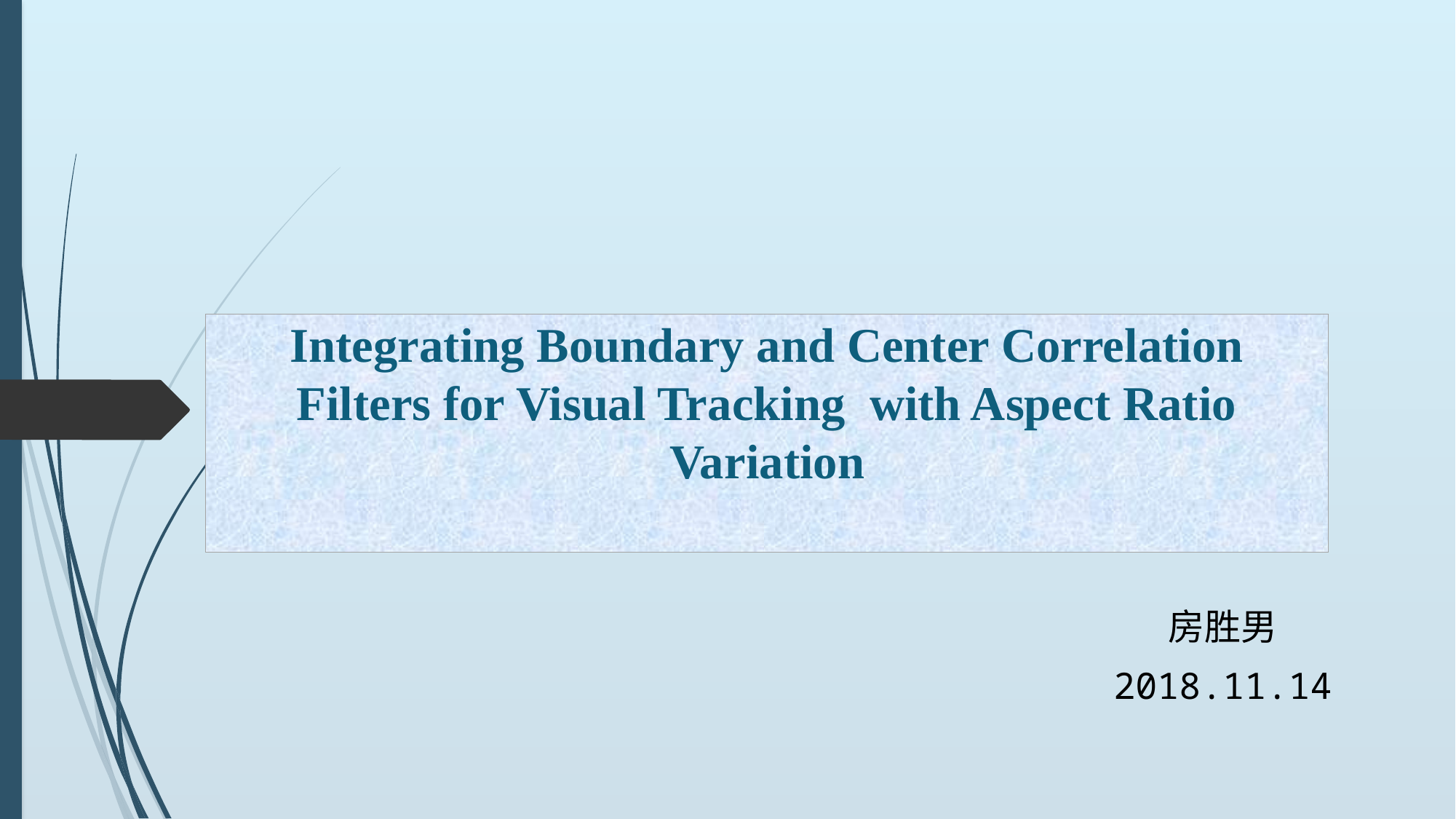

# Integrating Boundary and Center Correlation Filters for Visual Tracking  with Aspect Ratio Variation
房胜男
2018.11.14